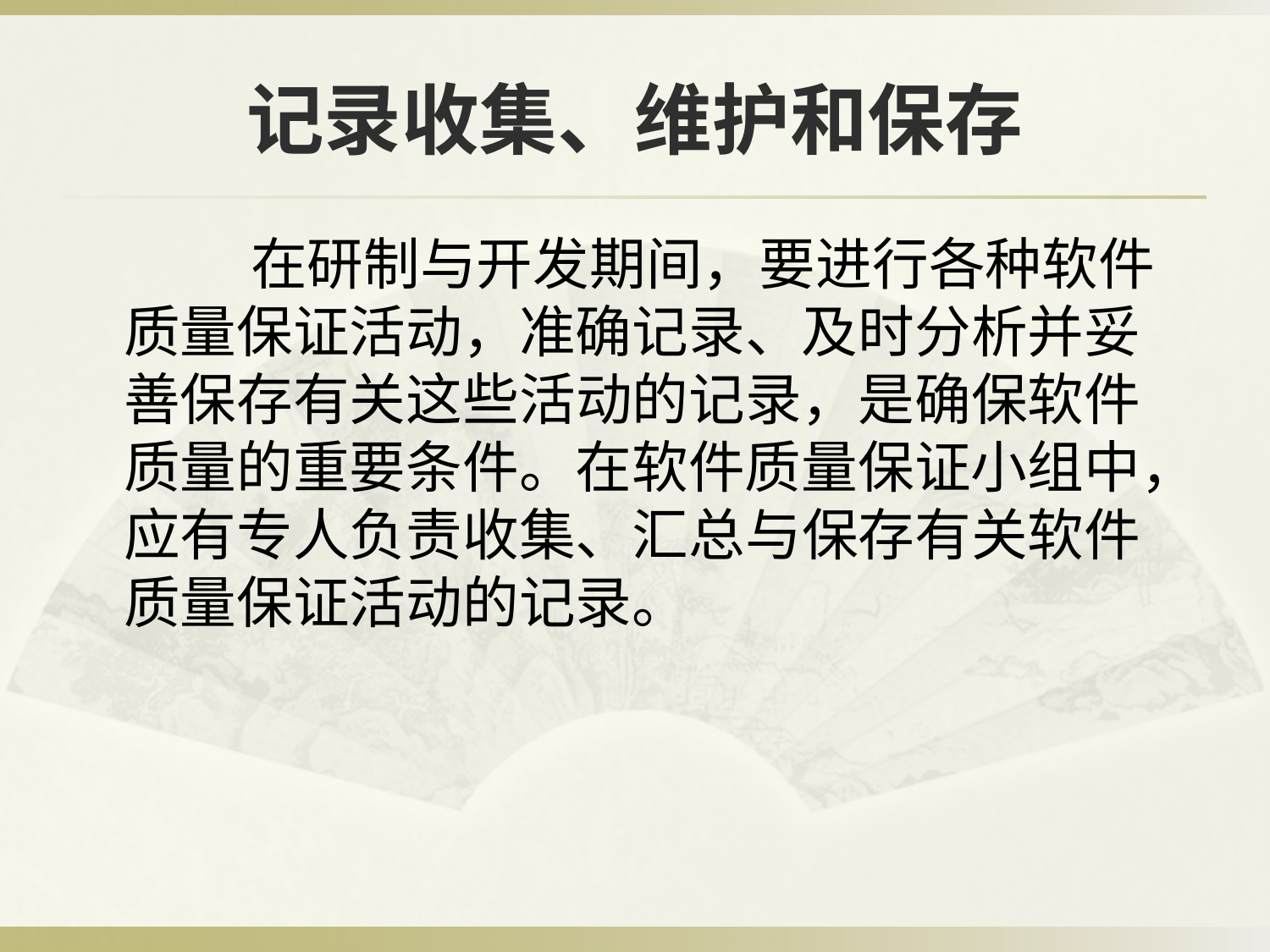

# 记录收集、维护和保存
		在研制与开发期间，要进行各种软件质量保证活动，准确记录、及时分析并妥善保存有关这些活动的记录，是确保软件质量的重要条件。在软件质量保证小组中，应有专人负责收集、汇总与保存有关软件质量保证活动的记录。